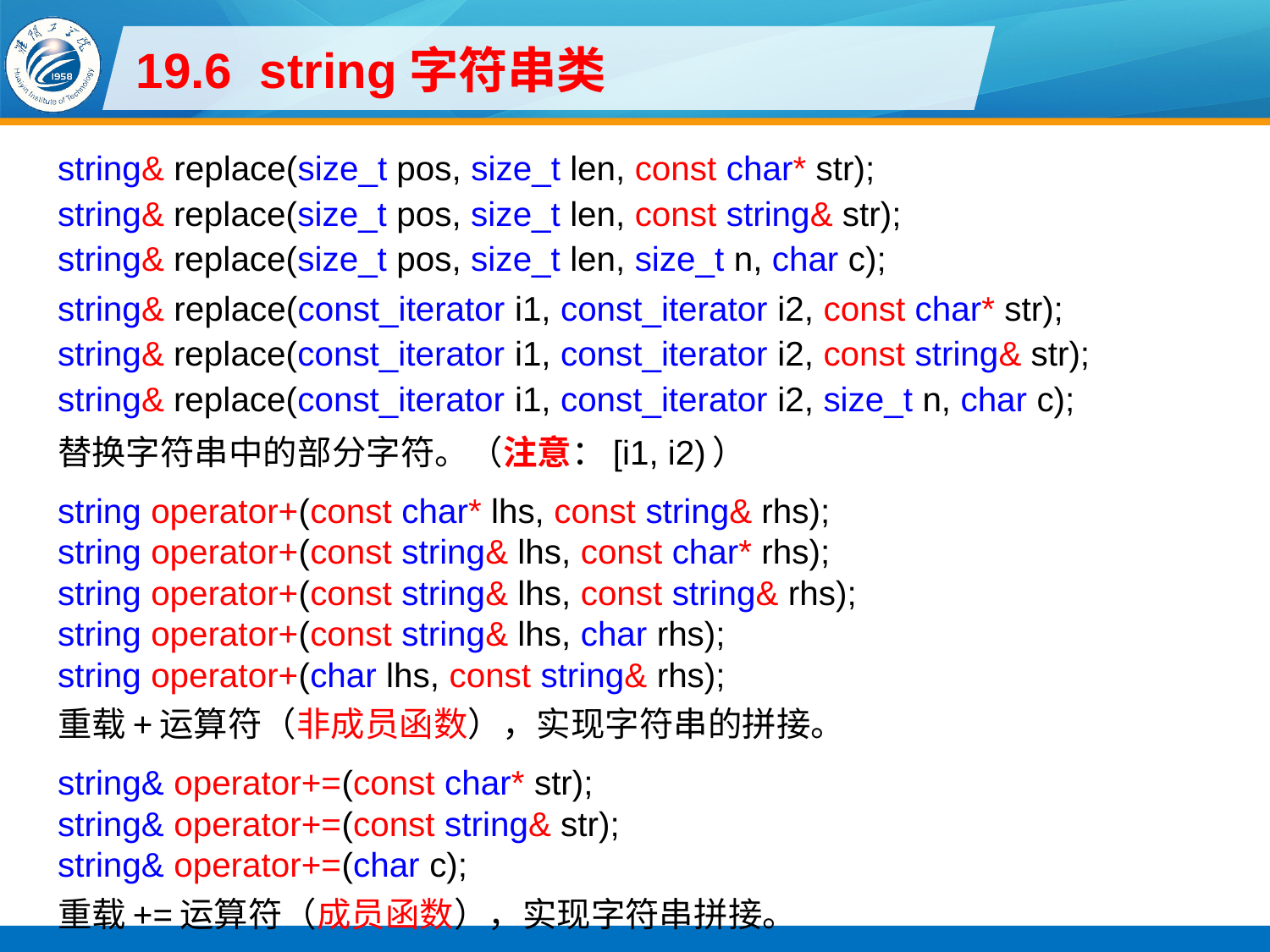

# 19.6  string字符串类
string& replace(size_t pos, size_t len, const char* str);
string& replace(size_t pos, size_t len, const string& str);
string& replace(size_t pos, size_t len, size_t n, char c);
string& replace(const_iterator i1, const_iterator i2, const char* str);
string& replace(const_iterator i1, const_iterator i2, const string& str);
string& replace(const_iterator i1, const_iterator i2, size_t n, char c);
替换字符串中的部分字符。（注意：[i1, i2)）
string operator+(const char* lhs, const string& rhs);
string operator+(const string& lhs, const char* rhs);
string operator+(const string& lhs, const string& rhs);
string operator+(const string& lhs, char rhs);
string operator+(char lhs, const string& rhs);
重载+运算符（非成员函数），实现字符串的拼接。
string& operator+=(const char* str);
string& operator+=(const string& str);
string& operator+=(char c);
重载+=运算符（成员函数），实现字符串拼接。